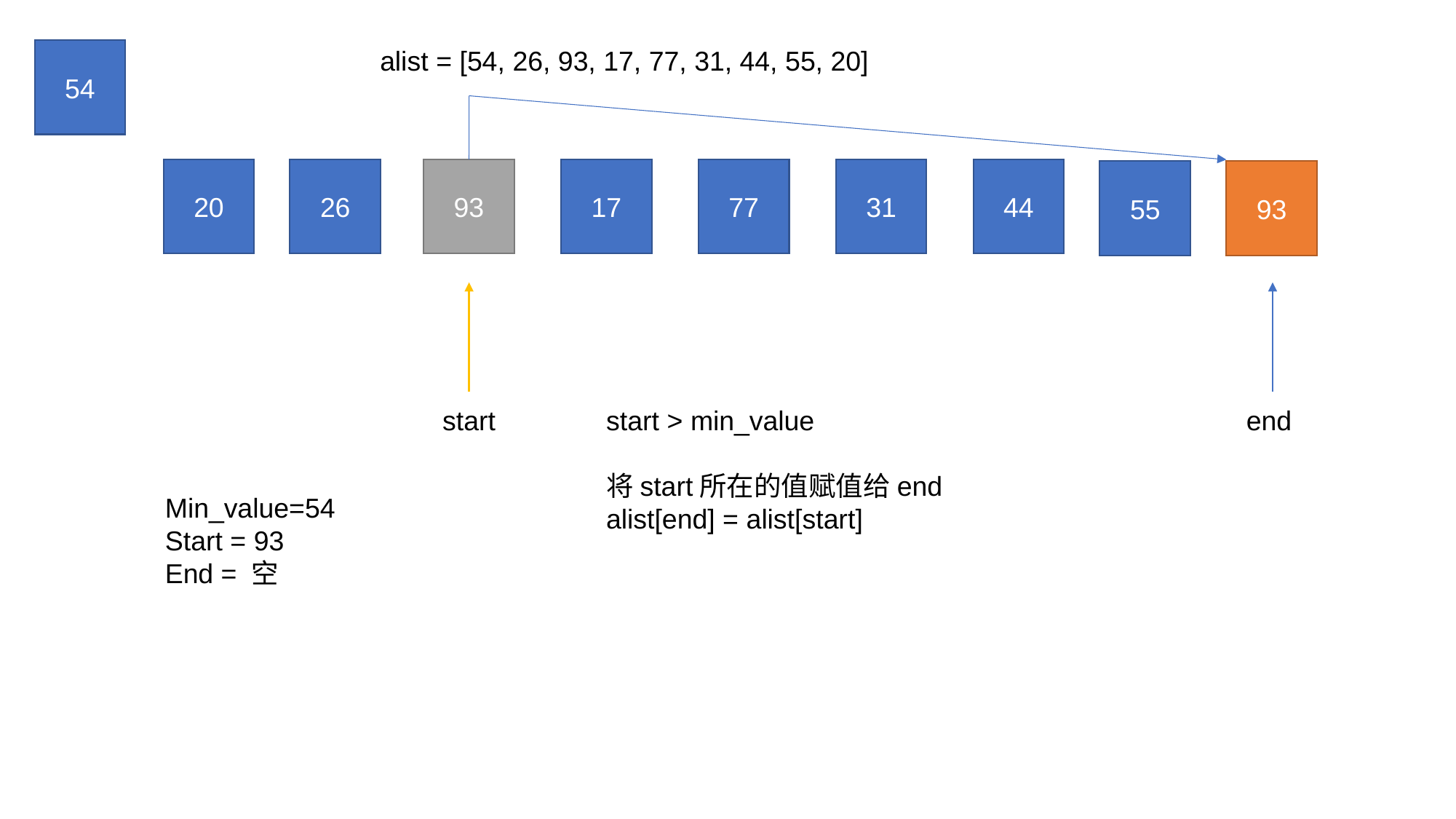

alist = [54, 26, 93, 17, 77, 31, 44, 55, 20]
54
20
31
44
26
93
17
77
93
55
start
end
start > min_value

将start所在的值赋值给end
alist[end] = alist[start]
Min_value=54
Start = 93
End = 空